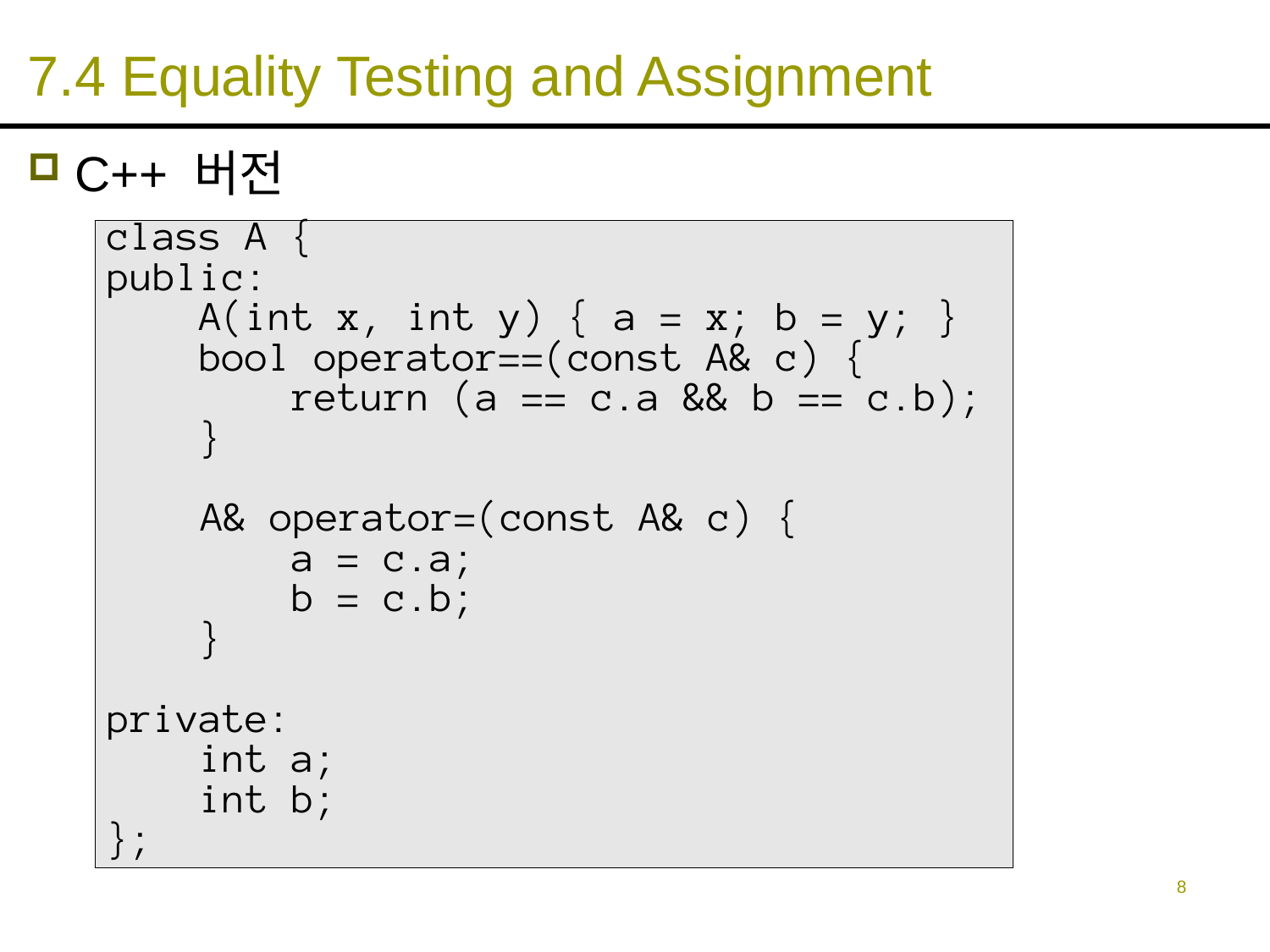

# 7.4 Equality Testing and Assignment
C++ 버전
class A {
public:
    A(int x, int y) { a = x; b = y; }
    bool operator==(const A& c) {
        return (a == c.a && b == c.b);
    }

	  A& operator=(const A& c) {
        a = c.a;
        b = c.b;
    }

private:
    int a;
    int b;
};
8